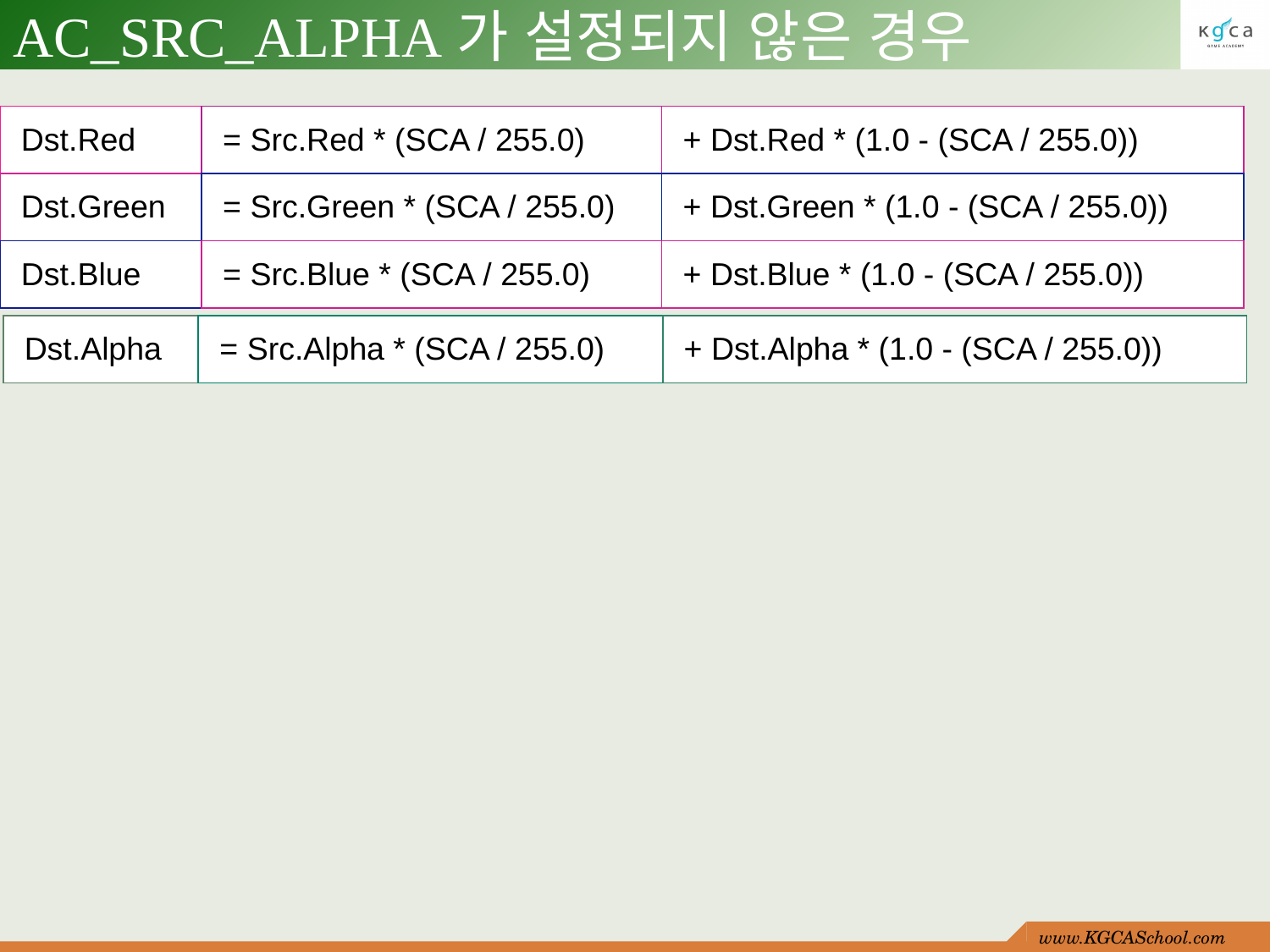

# AC_SRC_ALPHA가 설정되지 않은 경우
| Dst.Red | = Src.Red \* (SCA / 255.0) | + Dst.Red \* (1.0 - (SCA / 255.0)) |
| --- | --- | --- |
| Dst.Green | = Src.Green \* (SCA / 255.0) | + Dst.Green \* (1.0 - (SCA / 255.0)) |
| Dst.Blue | = Src.Blue \* (SCA / 255.0) | + Dst.Blue \* (1.0 - (SCA / 255.0)) |
| Dst.Alpha | = Src.Alpha \* (SCA / 255.0) | + Dst.Alpha \* (1.0 - (SCA / 255.0)) |
| --- | --- | --- |